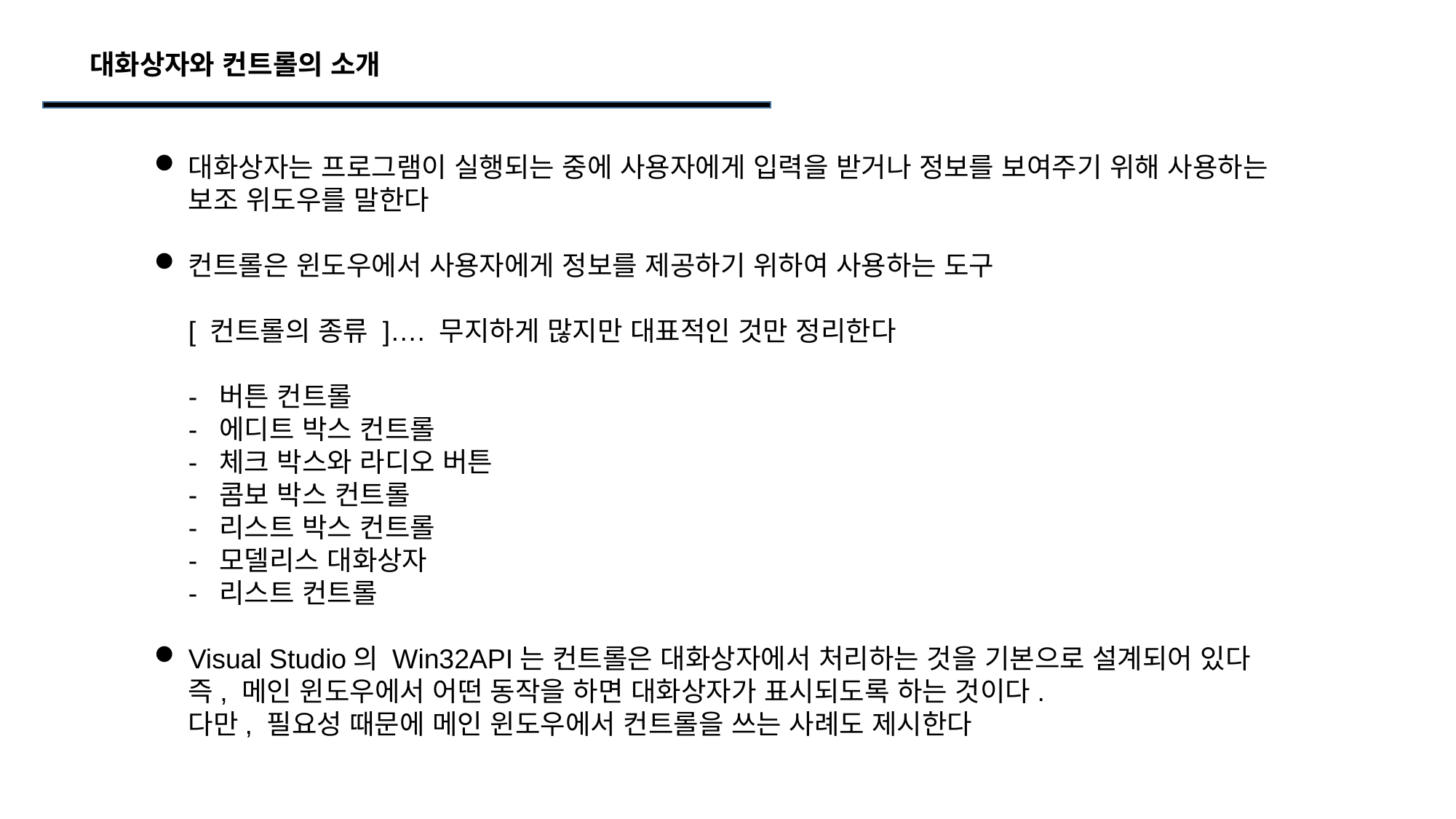

대화상자와 컨트롤의 소개

대화상자는 프로그램이 실행되는 중에 사용자에게 입력을 받거나 정보를 보여주기 위해 사용하는
보조 위도우를 말한다

컨트롤은 윈도우에서 사용자에게 정보를 제공하기 위하여 사용하는 도구
[ 컨트롤의 종류 ]…. 무지하게 많지만 대표적인 것만 정리한다
-  버튼 컨트롤
-  에디트 박스 컨트롤
-  체크 박스와 라디오 버튼
-  콤보 박스 컨트롤
-  리스트 박스 컨트롤
-  모델리스 대화상자
-  리스트 컨트롤

Visual Studio의 Win32API는 컨트롤은 대화상자에서 처리하는 것을 기본으로 설계되어 있다
즉, 메인 윈도우에서 어떤 동작을 하면 대화상자가 표시되도록 하는 것이다.
다만, 필요성 때문에 메인 윈도우에서 컨트롤을 쓰는 사례도 제시한다